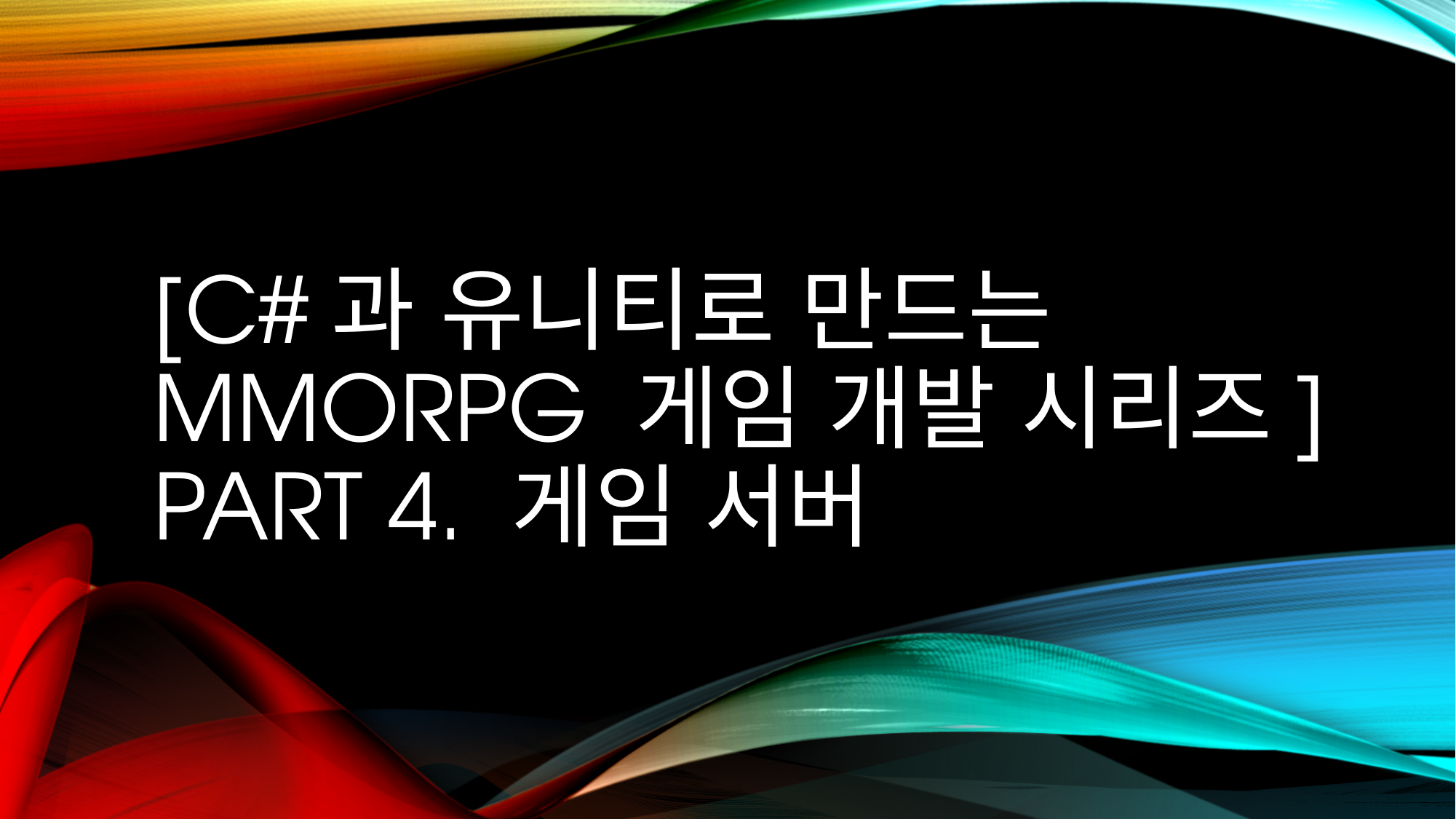

# [C#과 유니티로 만드는 MMORPG 게임 개발 시리즈] Part 4. 게임 서버